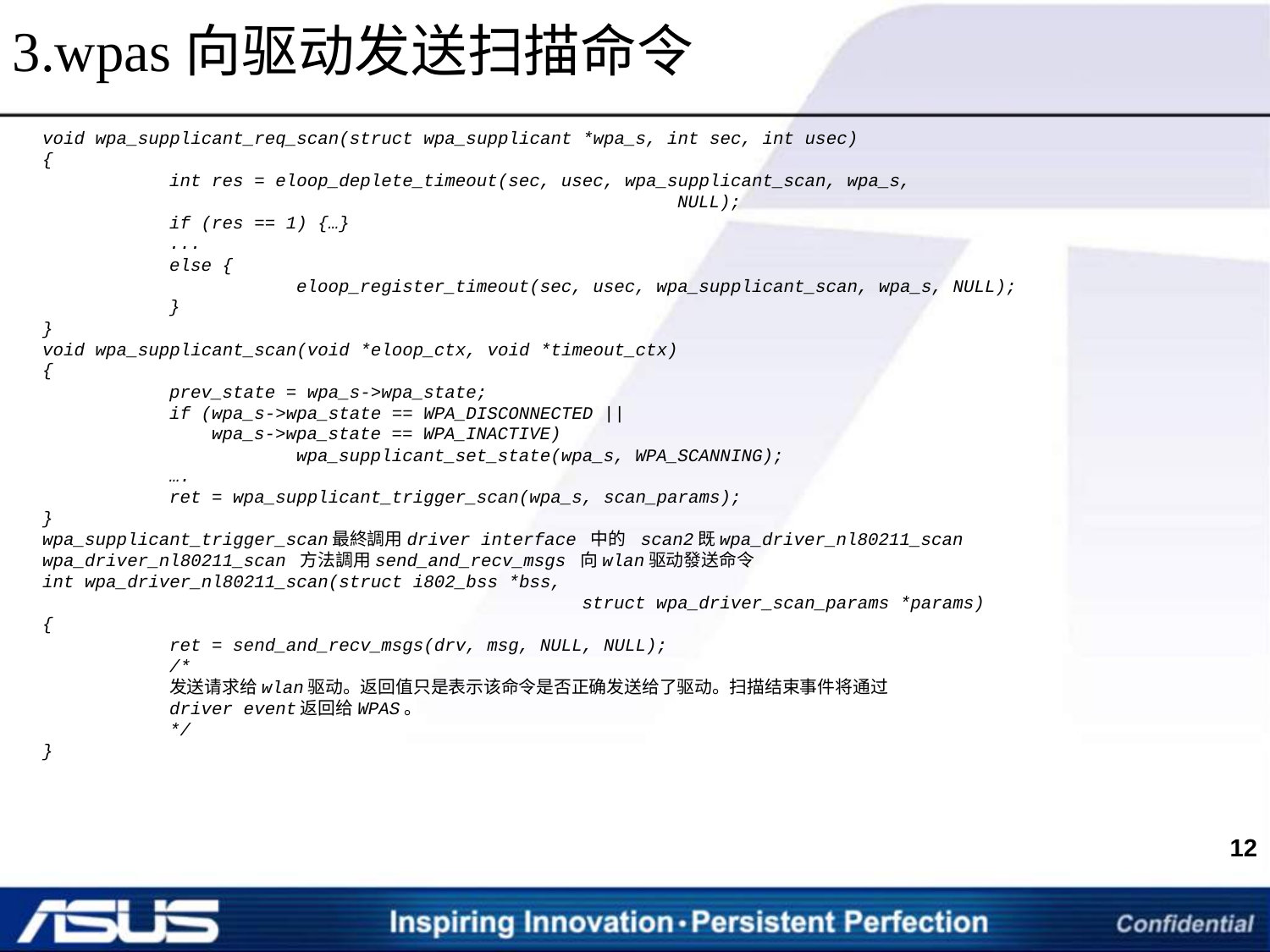

3.wpas向驱动发送扫描命令
void wpa_supplicant_req_scan(struct wpa_supplicant *wpa_s, int sec, int usec)
{
	int res = eloop_deplete_timeout(sec, usec, wpa_supplicant_scan, wpa_s,
					NULL);
	if (res == 1) {…}
	...
	else {
		eloop_register_timeout(sec, usec, wpa_supplicant_scan, wpa_s, NULL);
	}
}
void wpa_supplicant_scan(void *eloop_ctx, void *timeout_ctx)
{
	prev_state = wpa_s->wpa_state;
	if (wpa_s->wpa_state == WPA_DISCONNECTED ||
	    wpa_s->wpa_state == WPA_INACTIVE)
		wpa_supplicant_set_state(wpa_s, WPA_SCANNING);
	….
	ret = wpa_supplicant_trigger_scan(wpa_s, scan_params);
}
wpa_supplicant_trigger_scan最終調用driver interface 中的 scan2既wpa_driver_nl80211_scan
wpa_driver_nl80211_scan 方法調用send_and_recv_msgs 向wlan驱动發送命令
int wpa_driver_nl80211_scan(struct i802_bss *bss,
				   struct wpa_driver_scan_params *params)
{
	ret = send_and_recv_msgs(drv, msg, NULL, NULL);
	/*
	发送请求给wlan驱动。返回值只是表示该命令是否正确发送给了驱动。扫描结束事件将通过
	driver event返回给WPAS。
	*/
}

12